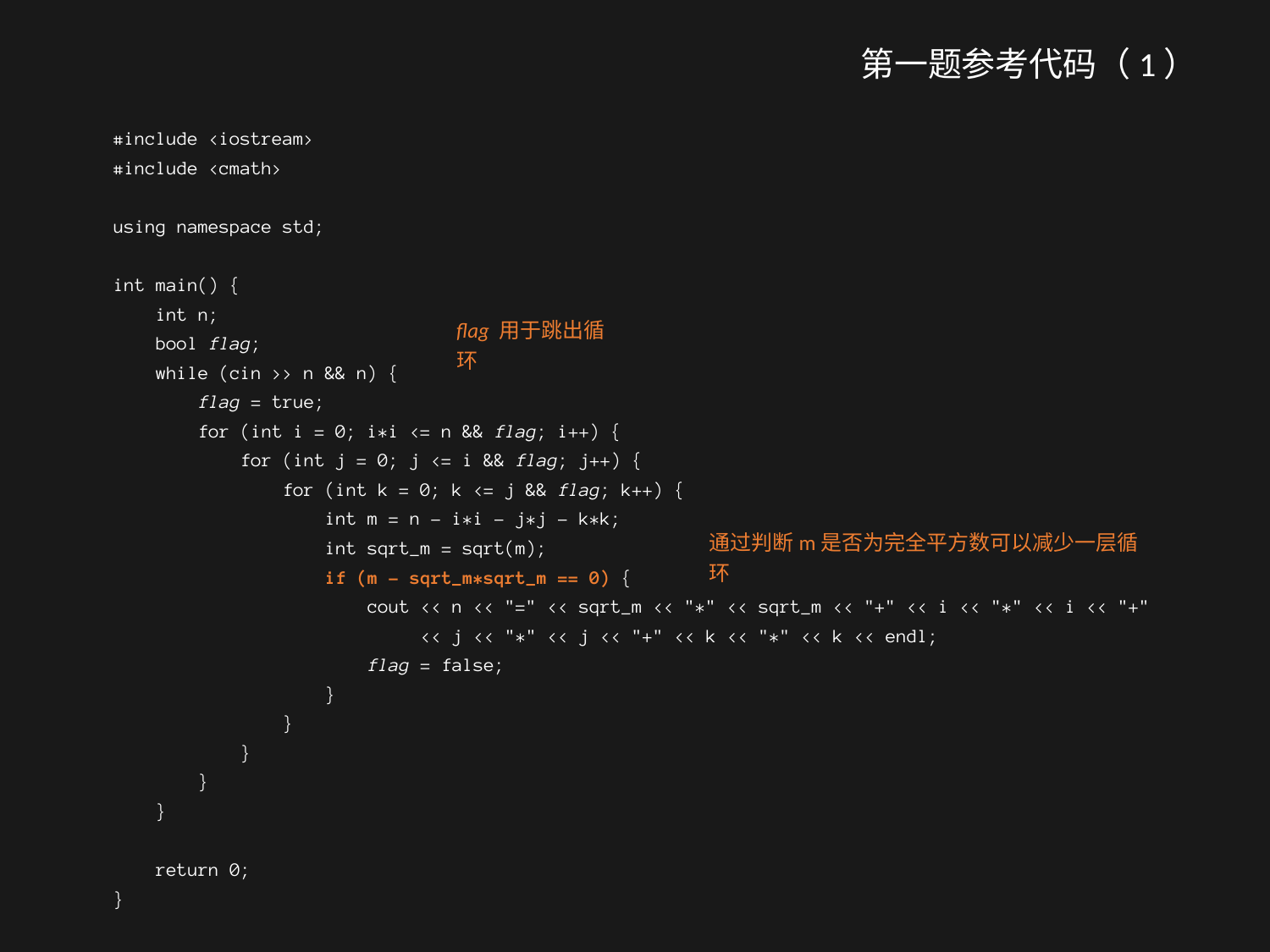

第一题参考代码（1）
#include <iostream>
#include <cmath>

using namespace std;

int main() {
    int n;
    bool flag;
    while (cin >> n && n) {
        flag = true;
        for (int i = 0; i*i <= n && flag; i++) {
            for (int j = 0; j <= i && flag; j++) {
                for (int k = 0; k <= j && flag; k++) {
                    int m = n - i*i - j*j - k*k;
                    int sqrt_m = sqrt(m);
                    if (m - sqrt_m*sqrt_m == 0) {
                        cout << n << "=" << sqrt_m << "*" << sqrt_m << "+" << i << "*" << i << "+"
                             << j << "*" << j << "+" << k << "*" << k << endl;
                        flag = false;
                    }
                }
            }
        }
    }

    return 0;
}
flag 用于跳出循环
通过判断m是否为完全平方数可以减少一层循环